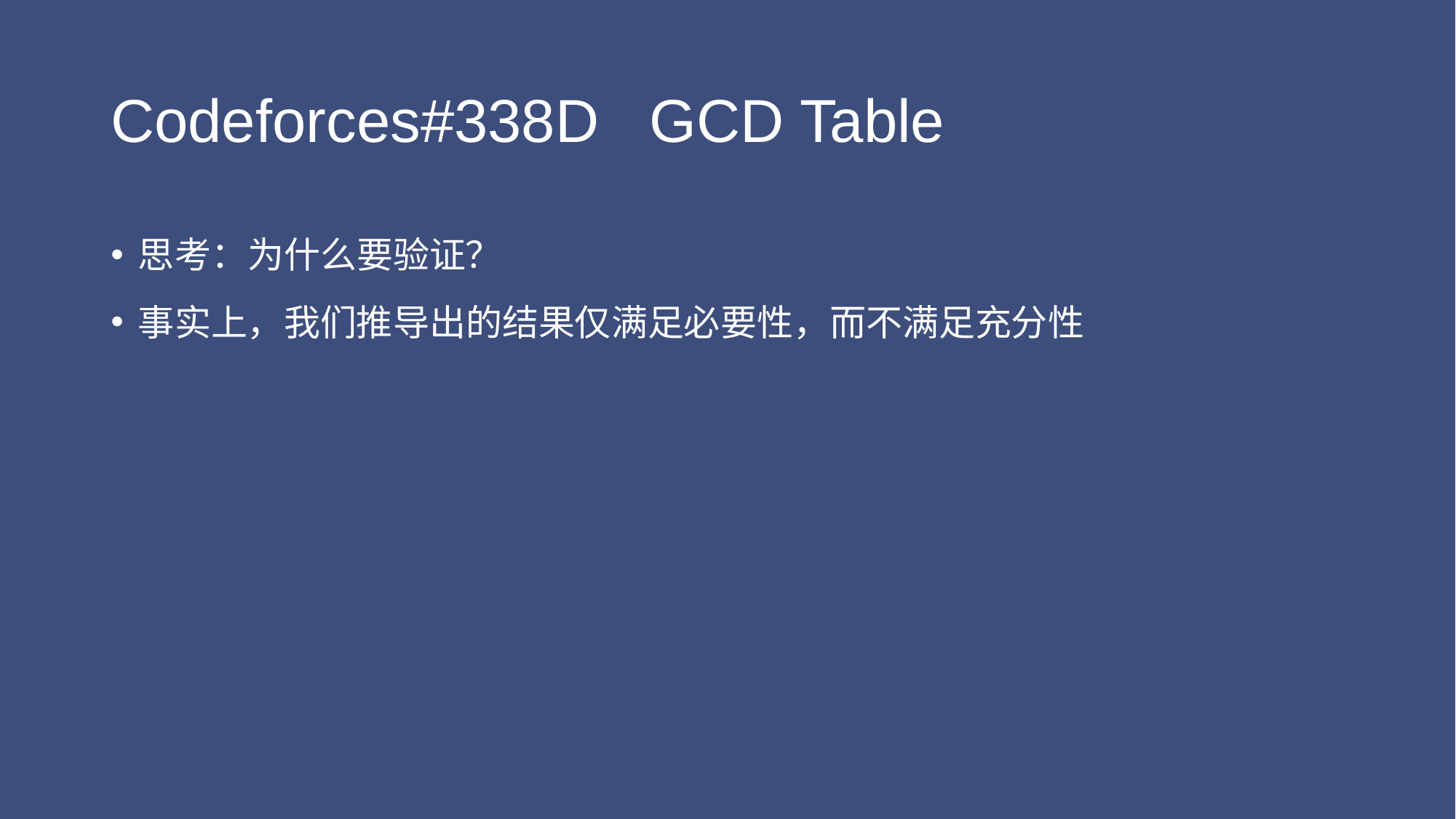

# Codeforces#338D   GCD Table
思考：为什么要验证？
事实上，我们推导出的结果仅满足必要性，而不满足充分性